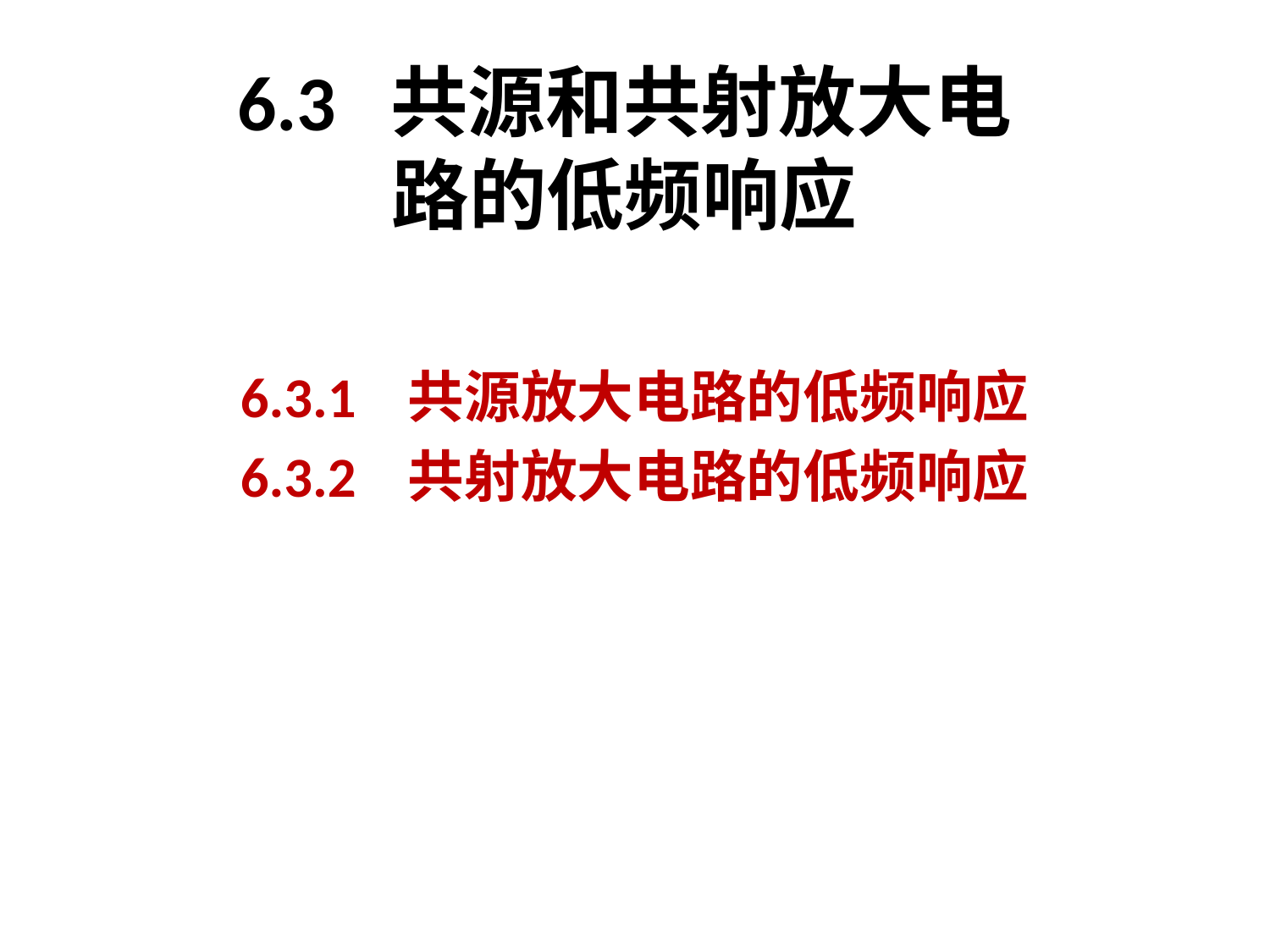

# 6.3  共源和共射放大电路的低频响应

6.3.1   共源放大电路的低频响应
6.3.2   共射放大电路的低频响应